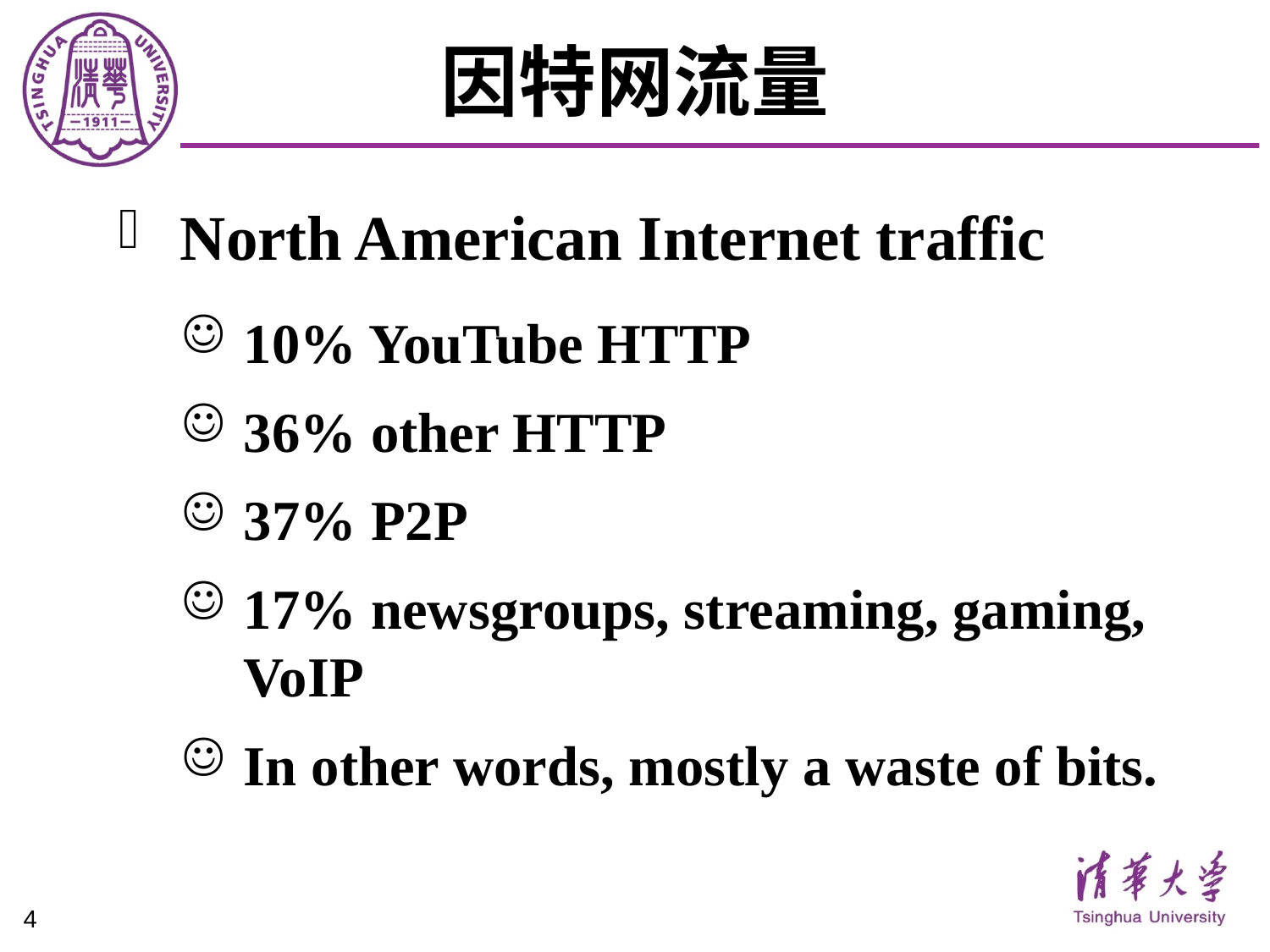

# 因特网流量
North American Internet traffic
10% YouTube HTTP
36% other HTTP
37% P2P
17% newsgroups, streaming, gaming, VoIP
In other words, mostly a waste of bits.
4